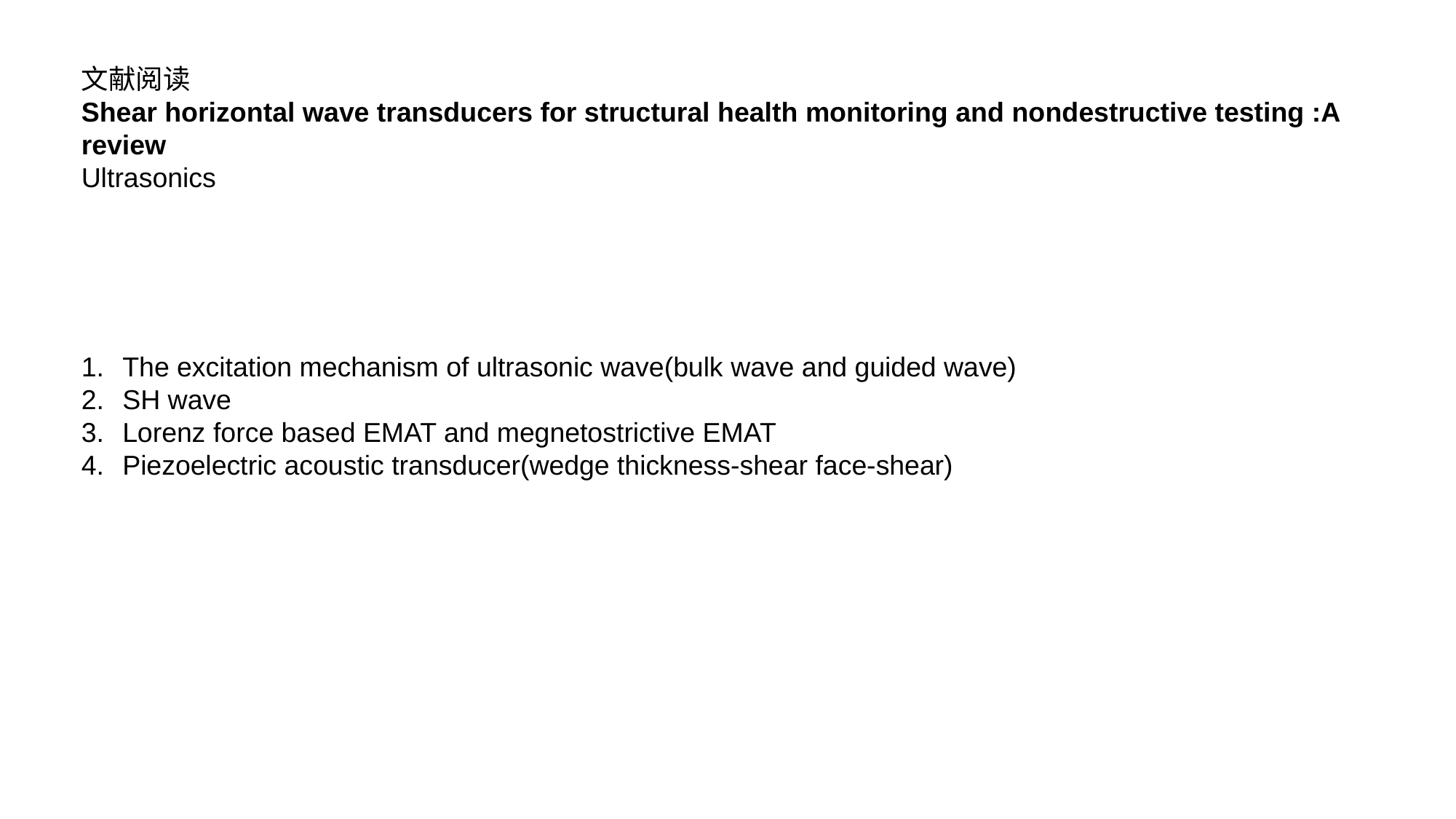

文献阅读
Shear horizontal wave transducers for structural health monitoring and nondestructive testing :A review
Ultrasonics
The excitation mechanism of ultrasonic wave(bulk wave and guided wave)
SH wave
Lorenz force based EMAT and megnetostrictive EMAT
Piezoelectric acoustic transducer(wedge thickness-shear face-shear)